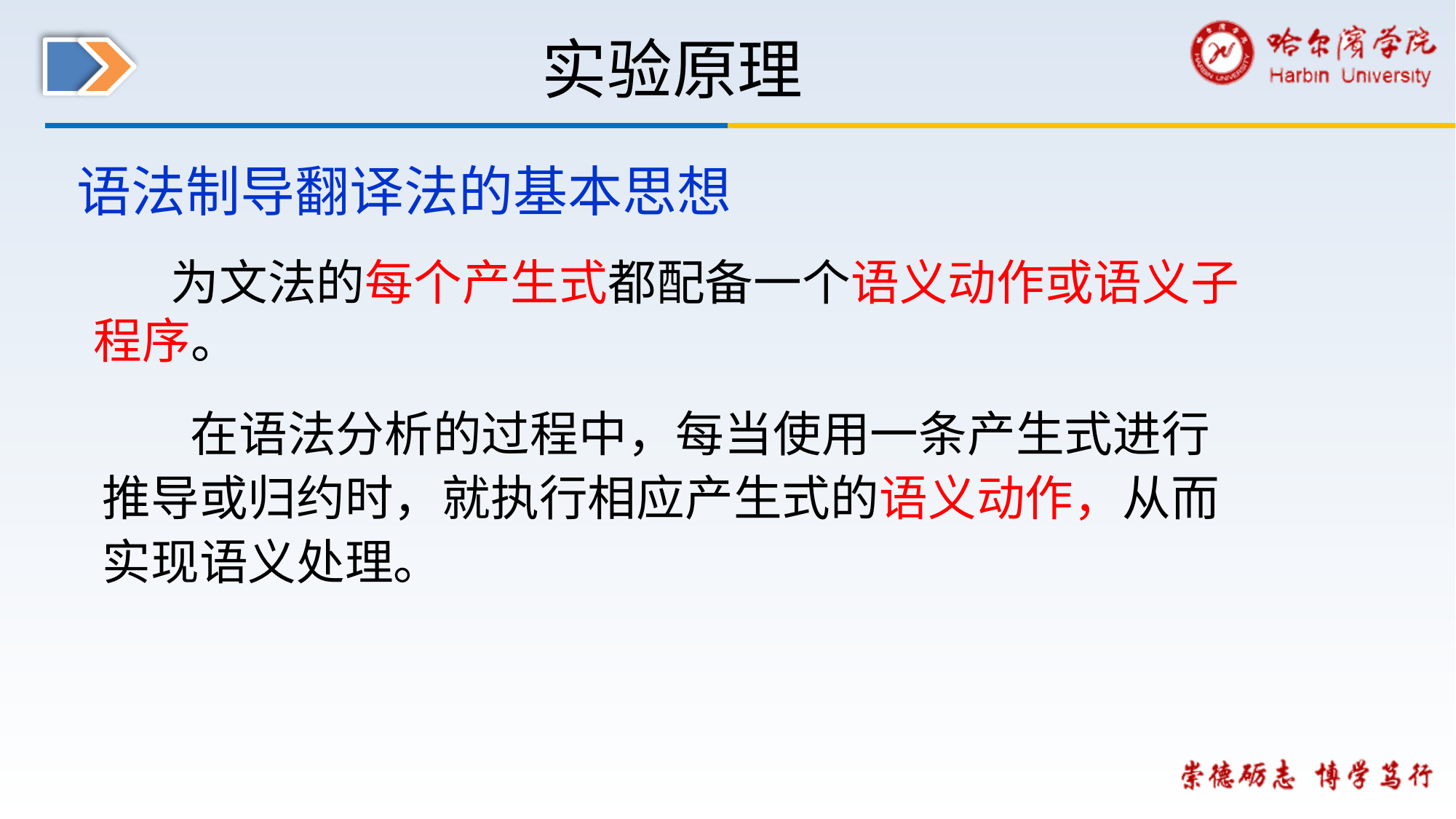

# 实验原理
语法制导翻译法的基本思想
      为文法的每个产生式都配备一个语义动作或语义子程序。
       在语法分析的过程中，每当使用一条产生式进行推导或归约时，就执行相应产生式的语义动作，从而实现语义处理。